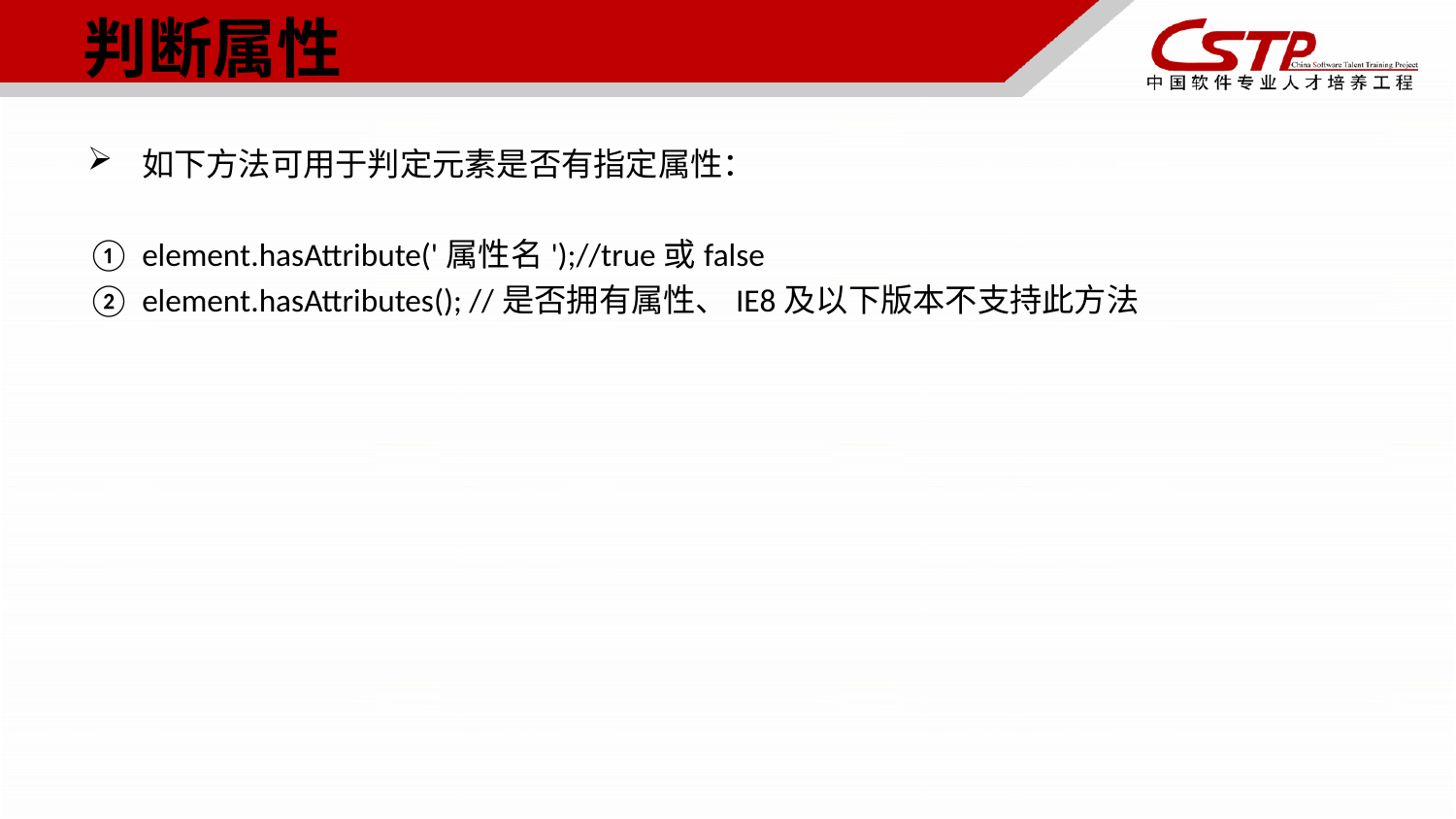

# 判断属性
如下方法可用于判定元素是否有指定属性：

element.hasAttribute('属性名');//true或false
element.hasAttributes(); //是否拥有属性、IE8及以下版本不支持此方法